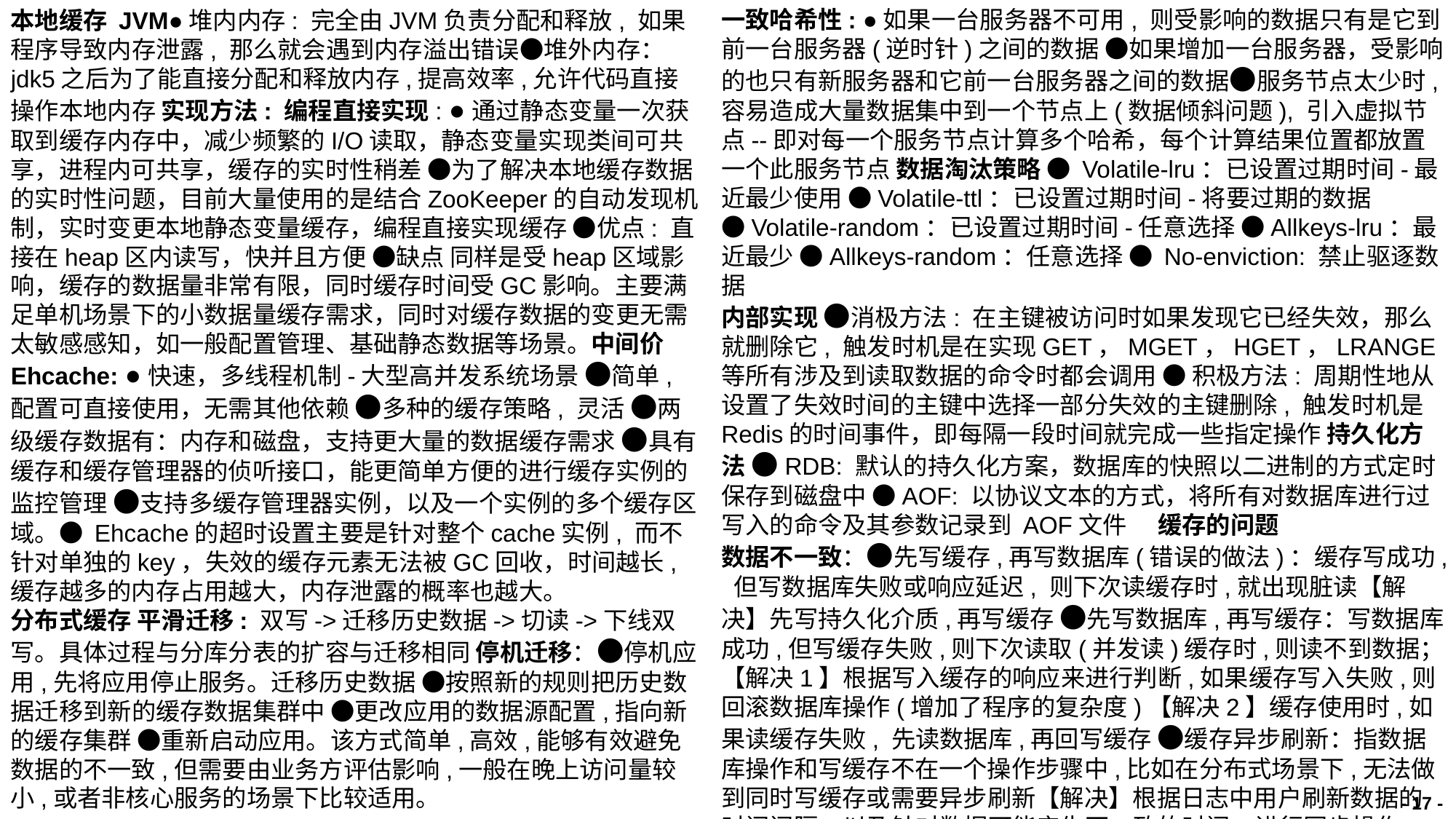

本地缓存 JVM●堆内内存: 完全由JVM负责分配和释放, 如果程序导致内存泄露, 那么就会遇到内存溢出错误●堆外内存：jdk5之后为了能直接分配和释放内存,提高效率,允许代码直接操作本地内存 实现方法: 编程直接实现: ●通过静态变量一次获取到缓存内存中，减少频繁的I/O读取，静态变量实现类间可共享，进程内可共享，缓存的实时性稍差 ●为了解决本地缓存数据的实时性问题，目前大量使用的是结合ZooKeeper的自动发现机制，实时变更本地静态变量缓存，编程直接实现缓存 ●优点: 直接在heap区内读写，快并且方便 ●缺点 同样是受heap区域影响，缓存的数据量非常有限，同时缓存时间受GC影响。主要满足单机场景下的小数据量缓存需求，同时对缓存数据的变更无需太敏感感知，如一般配置管理、基础静态数据等场景。中间价Ehcache: ●快速，多线程机制-大型高并发系统场景 ●简单, 配置可直接使用，无需其他依赖 ●多种的缓存策略, 灵活 ●两级缓存数据有：内存和磁盘，支持更大量的数据缓存需求 ●具有缓存和缓存管理器的侦听接口，能更简单方便的进行缓存实例的监控管理 ●支持多缓存管理器实例，以及一个实例的多个缓存区域。● Ehcache的超时设置主要是针对整个cache实例, 而不针对单独的key，失效的缓存元素无法被GC回收，时间越长, 缓存越多的内存占用越大，内存泄露的概率也越大。
分布式缓存 平滑迁移: 双写->迁移历史数据->切读->下线双写。具体过程与分库分表的扩容与迁移相同 停机迁移：●停机应用,先将应用停止服务。迁移历史数据 ●按照新的规则把历史数据迁移到新的缓存数据集群中 ●更改应用的数据源配置,指向新的缓存集群 ●重新启动应用。该方式简单,高效,能够有效避免数据的不一致,但需要由业务方评估影响,一般在晚上访问量较小,或者非核心服务的场景下比较适用。
一致哈希性: ●如果一台服务器不可用, 则受影响的数据只有是它到前一台服务器(逆时针)之间的数据 ●如果增加一台服务器，受影响的也只有新服务器和它前一台服务器之间的数据●服务节点太少时, 容易造成大量数据集中到一个节点上(数据倾斜问题), 引入虚拟节点--即对每一个服务节点计算多个哈希，每个计算结果位置都放置一个此服务节点 数据淘汰策略 ● Volatile-lru：已设置过期时间-最近最少使用 ●Volatile-ttl：已设置过期时间-将要过期的数据 ●Volatile-random：已设置过期时间-任意选择 ●Allkeys-lru：最近最少 ●Allkeys-random：任意选择 ● No-enviction: 禁止驱逐数据
内部实现 ●消极方法: 在主键被访问时如果发现它已经失效，那么就删除它, 触发时机是在实现GET，MGET，HGET，LRANGE等所有涉及到读取数据的命令时都会调用 ● 积极方法: 周期性地从设置了失效时间的主键中选择一部分失效的主键删除, 触发时机是Redis的时间事件，即每隔一段时间就完成一些指定操作 持久化方法 ●RDB: 默认的持久化方案，数据库的快照以二进制的方式定时保存到磁盘中 ●AOF: 以协议文本的方式，将所有对数据库进行过写入的命令及其参数记录到 AOF文件	缓存的问题
数据不一致：●先写缓存,再写数据库(错误的做法)：缓存写成功, 但写数据库失败或响应延迟, 则下次读缓存时,就出现脏读【解决】先写持久化介质,再写缓存 ●先写数据库,再写缓存：写数据库成功,但写缓存失败,则下次读取(并发读)缓存时,则读不到数据；【解决1】根据写入缓存的响应来进行判断,如果缓存写入失败,则回滚数据库操作(增加了程序的复杂度)【解决2】缓存使用时,如果读缓存失败, 先读数据库,再回写缓存 ●缓存异步刷新：指数据库操作和写缓存不在一个操作步骤中,比如在分布式场景下,无法做到同时写缓存或需要异步刷新【解决】根据日志中用户刷新数据的时间间隔, 以及针对数据可能产生不一致的时间, 进行同步操作